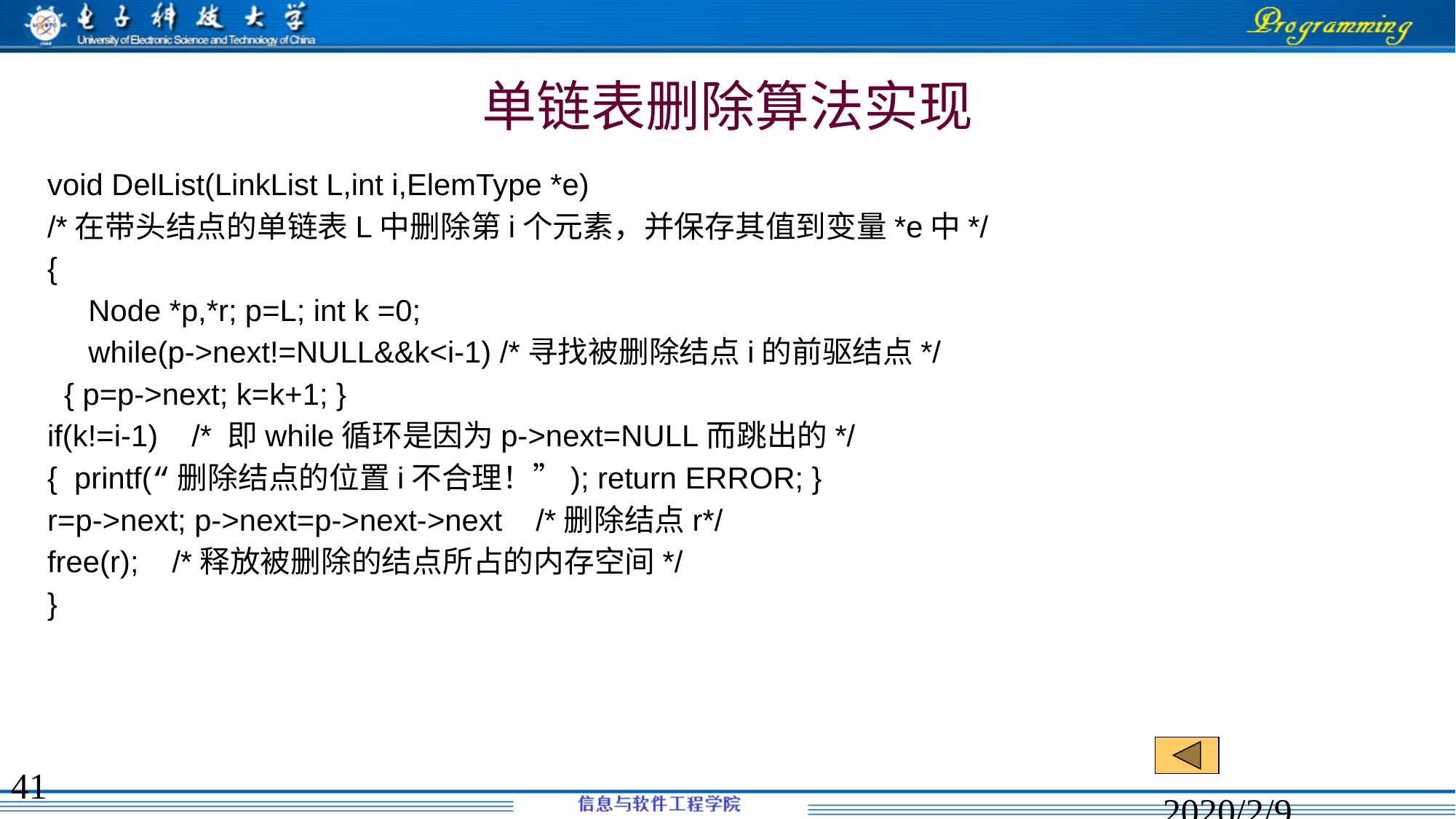

# 单链表删除算法实现
void DelList(LinkList L,int i,ElemType *e)
/*在带头结点的单链表L中删除第i个元素，并保存其值到变量*e中*/
{
	Node *p,*r; p=L; int k =0;
	while(p->next!=NULL&&k<i-1) /*寻找被删除结点i的前驱结点*/
  { p=p->next; k=k+1; }
if(k!=i-1)    /* 即while循环是因为p->next=NULL而跳出的*/
{  printf(“删除结点的位置i不合理！”); return ERROR; }
r=p->next; p->next=p->next->next    /*删除结点r*/
free(r);    /*释放被删除的结点所占的内存空间*/
}

41
2020/2/9